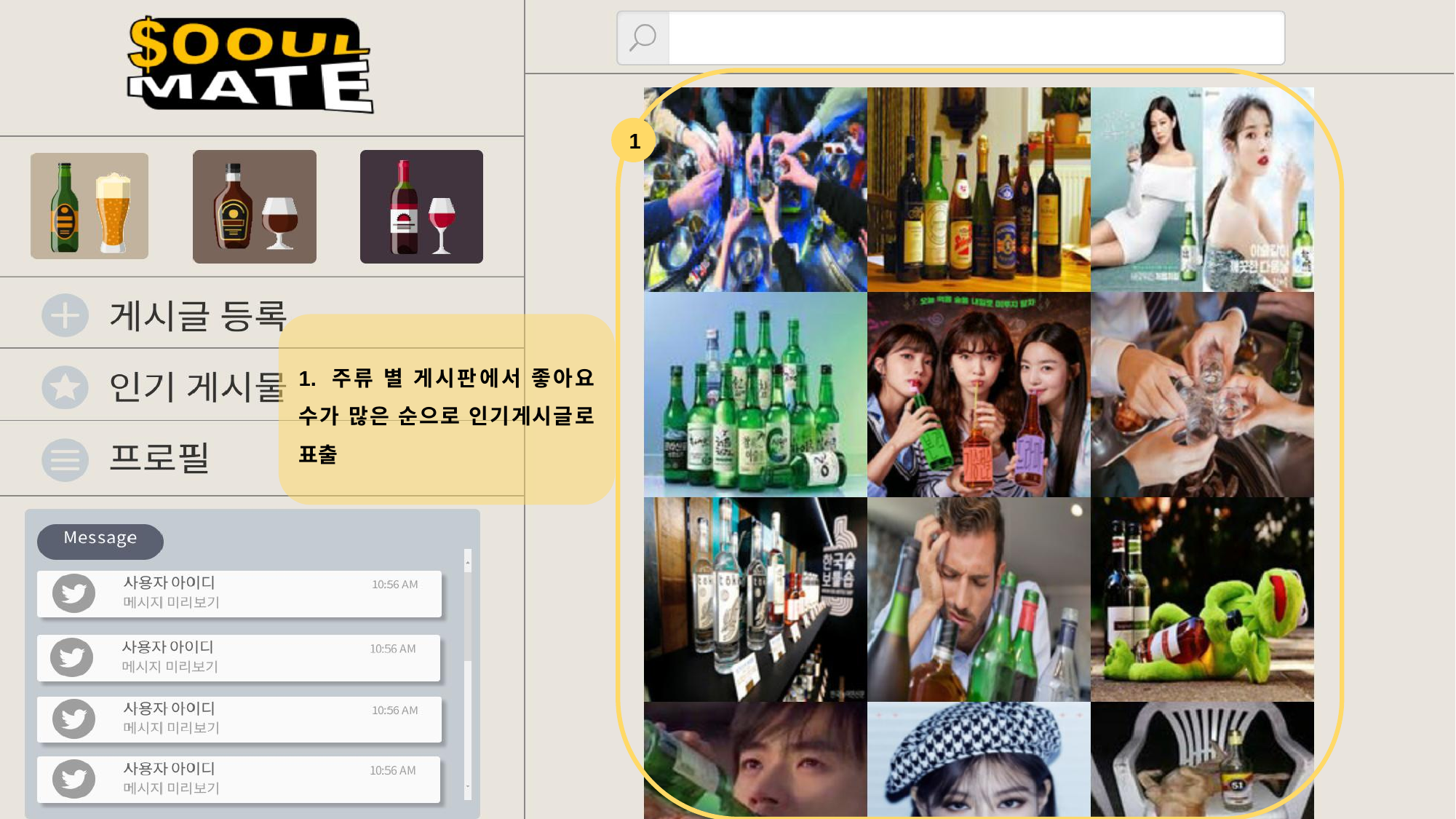

1
1. 주류 별 게시판에서 좋아요 수가 많은 순으로 인기게시글로 표출